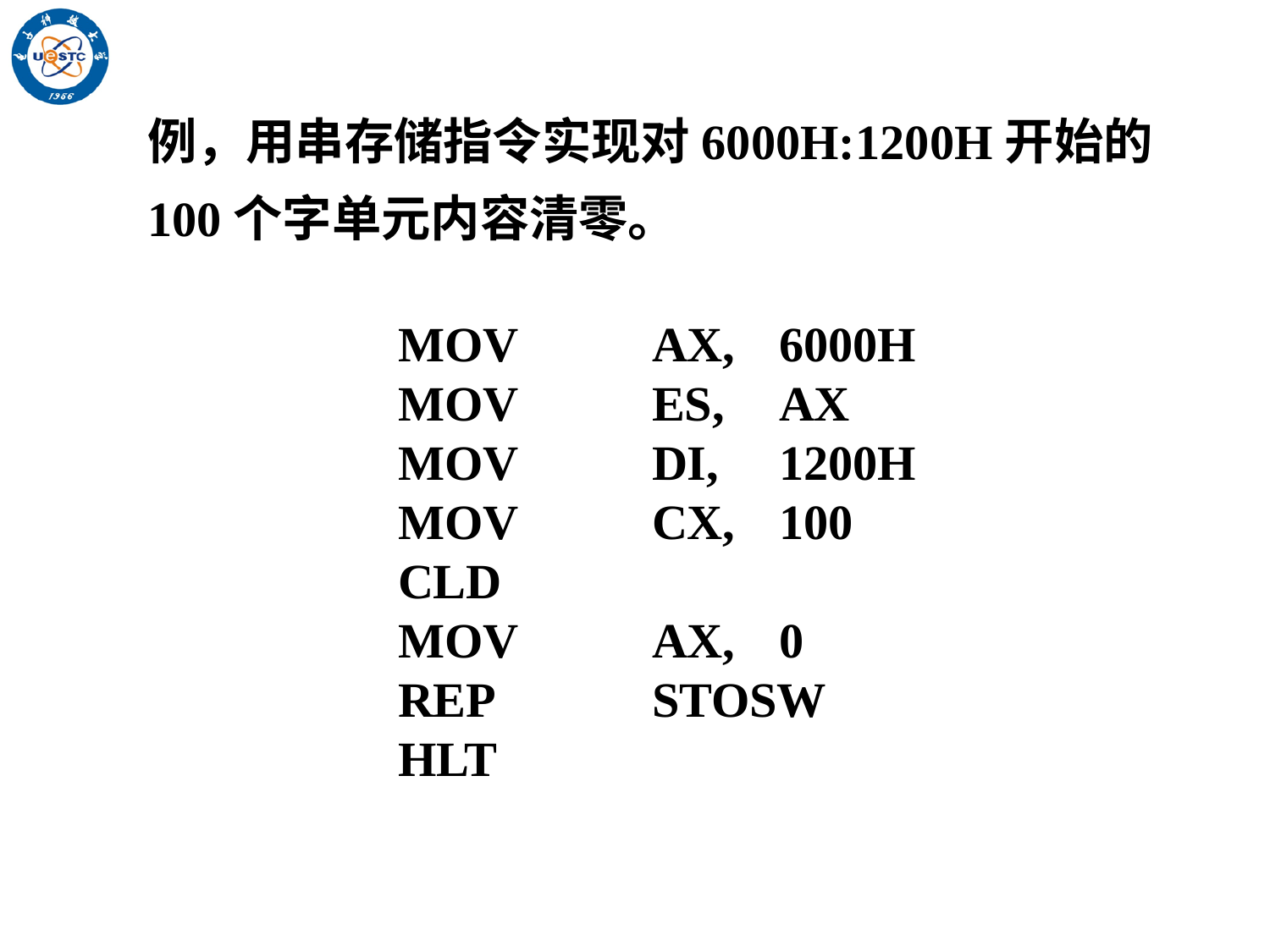

例，用串存储指令实现对6000H:1200H开始的100个字单元内容清零。
		MOV		AX,	6000H
		MOV		ES,	AX
		MOV		DI,	1200H
		MOV		CX,	100
		CLD
		MOV		AX,	0
		REP		STOSW
		HLT